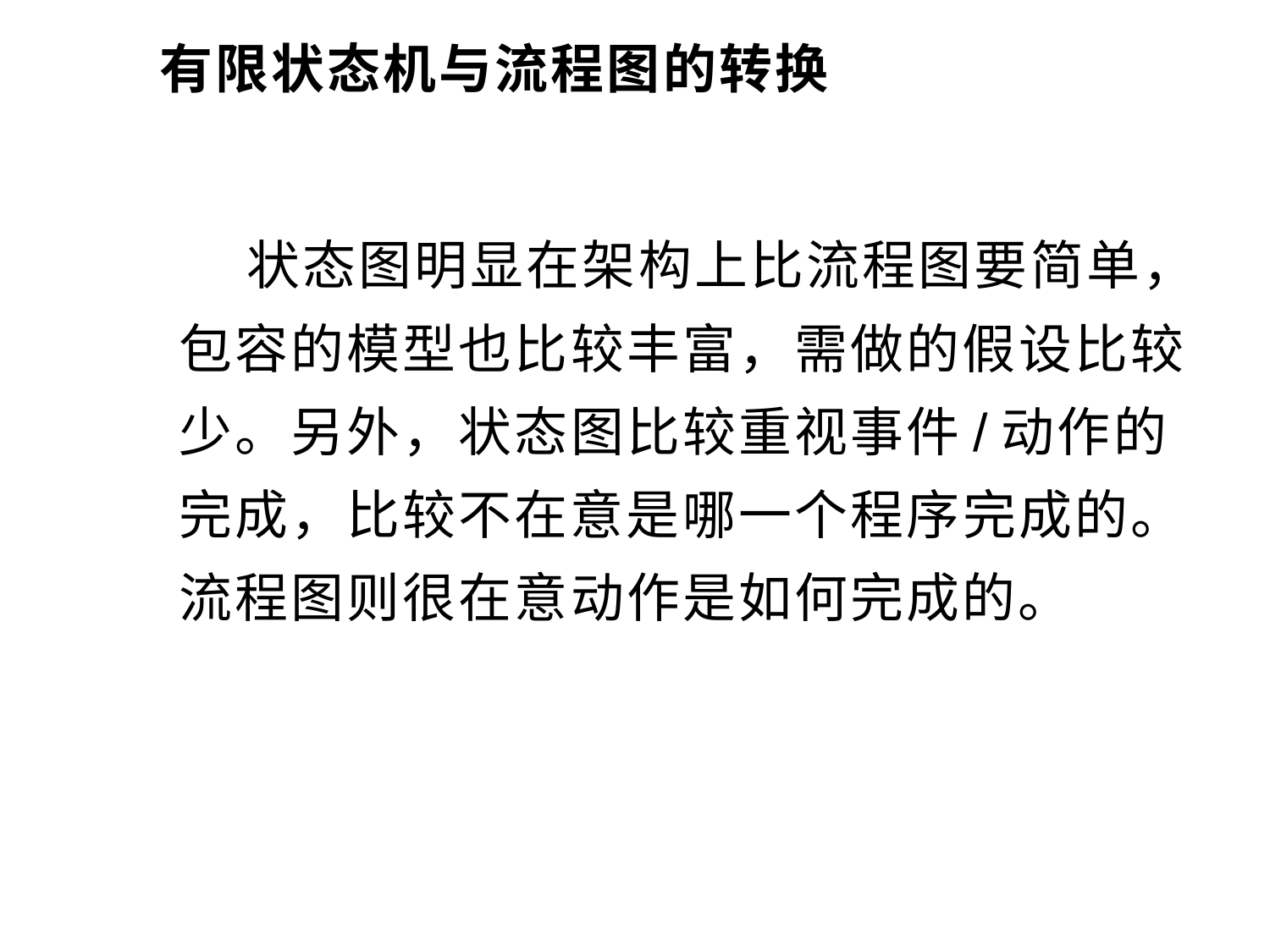

有限状态机与流程图的转换

           状态图明显在架构上比流程图要简单，包容的模型也比较丰富，需做的假设比较少。另外，状态图比较重视事件/动作的完成，比较不在意是哪一个程序完成的。流程图则很在意动作是如何完成的。